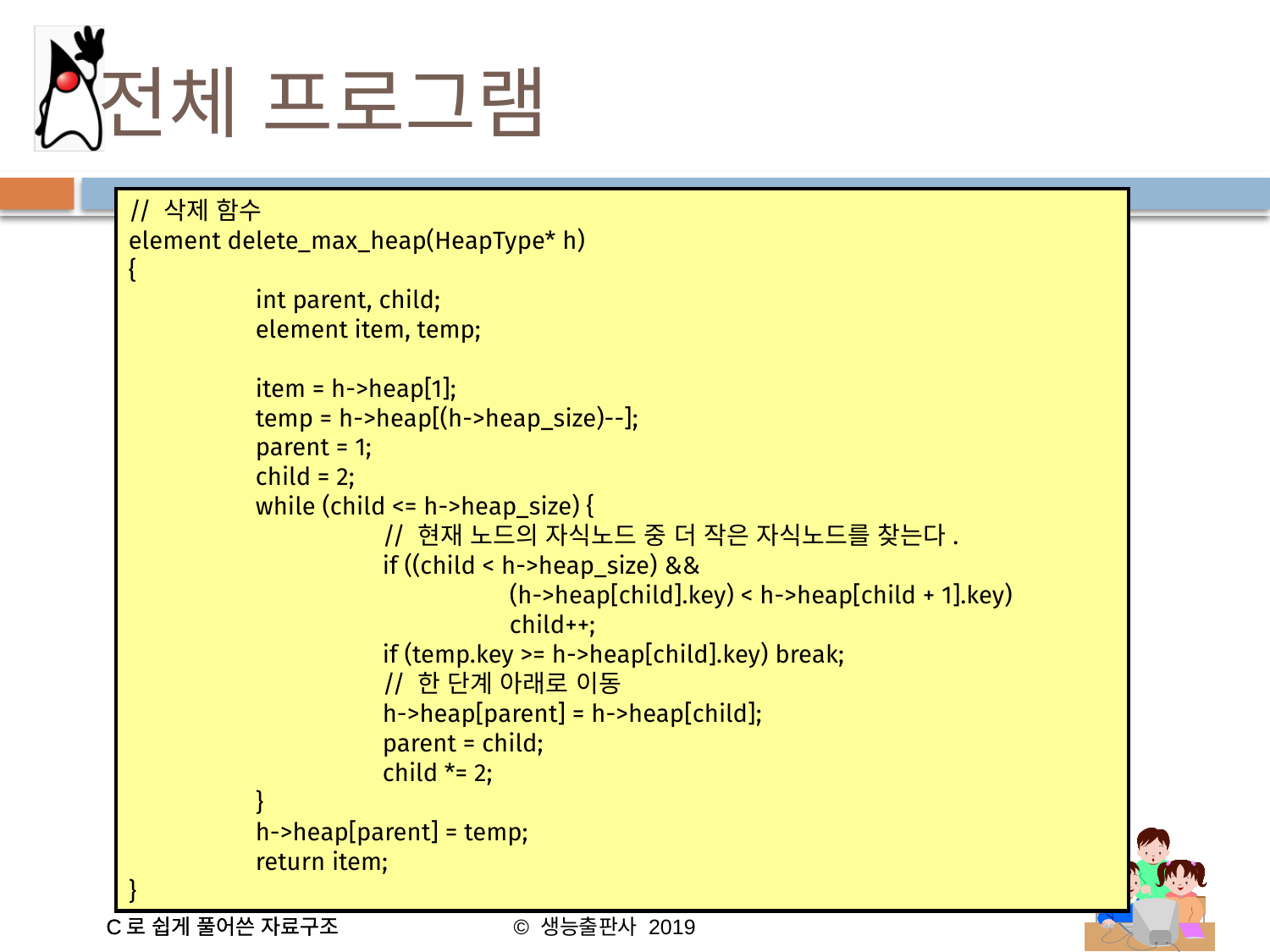

# 전체 프로그램
// 삭제 함수
element delete_max_heap(HeapType* h)
{
	int parent, child;
	element item, temp;

	item = h->heap[1];
	temp = h->heap[(h->heap_size)--];
	parent = 1;
	child = 2;
	while (child <= h->heap_size) {
		// 현재 노드의 자식노드 중 더 작은 자식노드를 찾는다.
		if ((child < h->heap_size) &&
			(h->heap[child].key) < h->heap[child + 1].key)
			child++;
		if (temp.key >= h->heap[child].key) break;
		// 한 단계 아래로 이동
		h->heap[parent] = h->heap[child];
		parent = child;
		child *= 2;
	}
	h->heap[parent] = temp;
	return item;
}